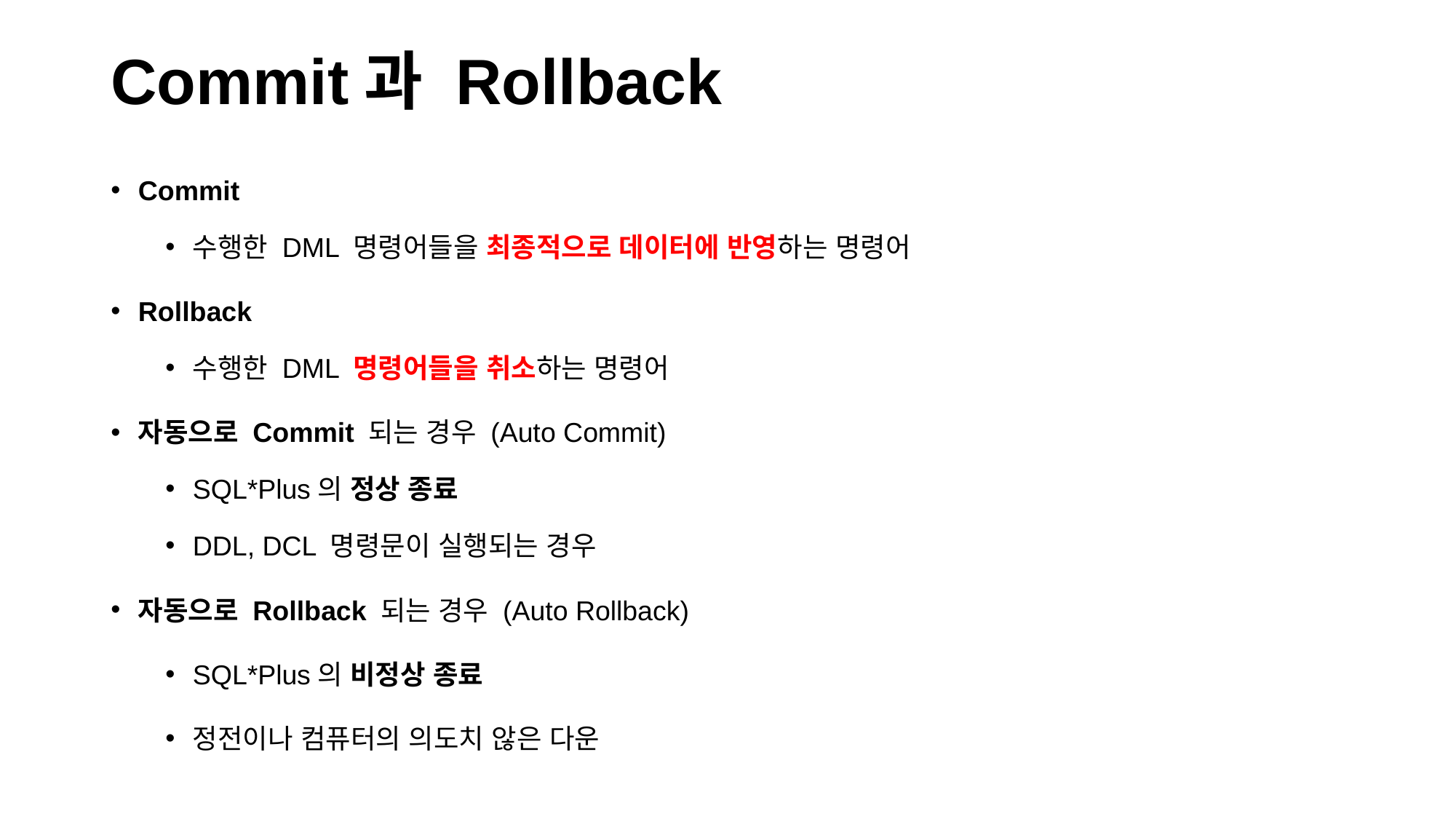

# Commit과 Rollback
Commit
수행한 DML 명령어들을 최종적으로 데이터에 반영하는 명령어
Rollback
수행한 DML 명령어들을 취소하는 명령어
자동으로 Commit 되는 경우 (Auto Commit)
SQL*Plus의 정상 종료
DDL, DCL 명령문이 실행되는 경우
자동으로 Rollback 되는 경우 (Auto Rollback)
SQL*Plus의 비정상 종료
정전이나 컴퓨터의 의도치 않은 다운